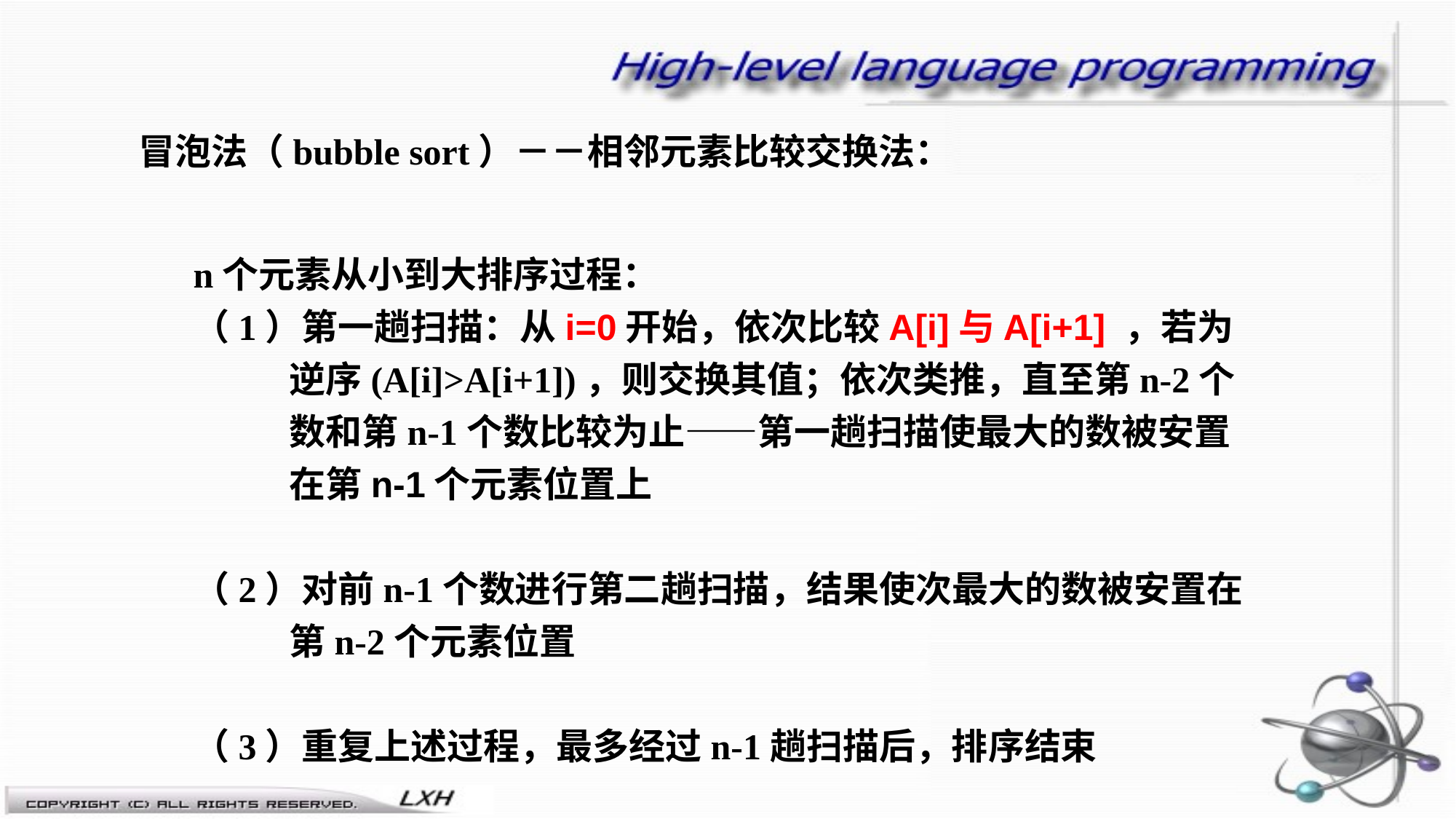

冒泡法（bubble sort）－－相邻元素比较交换法：

n个元素从小到大排序过程：
（1）第一趟扫描：从i=0开始，依次比较A[i]与A[i+1] ，若为逆序(A[i]>A[i+1])，则交换其值；依次类推，直至第n-2个数和第n-1个数比较为止——第一趟扫描使最大的数被安置在第n-1个元素位置上

（2）对前n-1个数进行第二趟扫描，结果使次最大的数被安置在第n-2个元素位置

（3）重复上述过程，最多经过n-1趟扫描后，排序结束